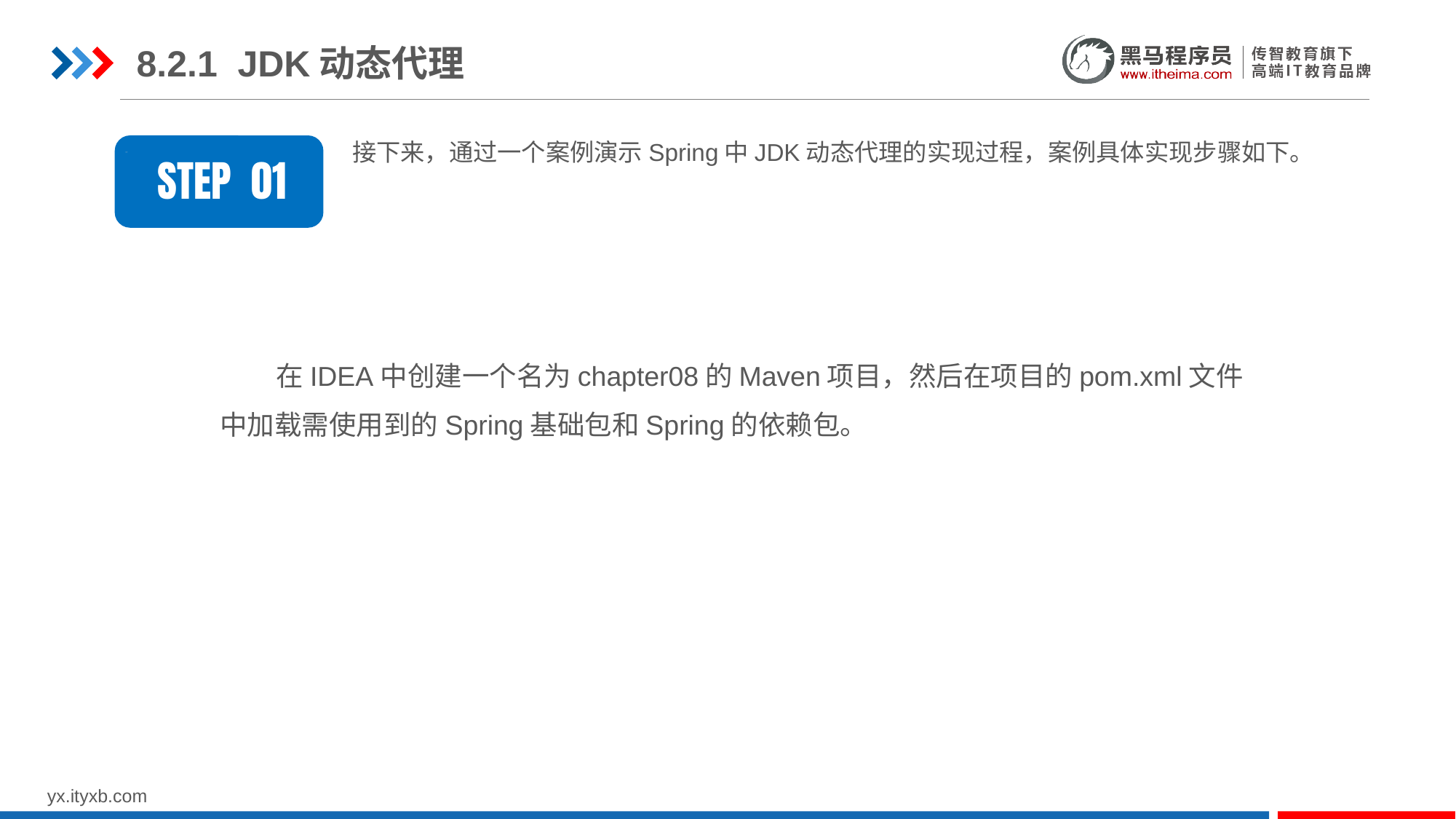

8.2.1  JDK动态代理
接下来，通过一个案例演示Spring中JDK动态代理的实现过程，案例具体实现步骤如下。

STEP  01
        在IDEA中创建一个名为chapter08的Maven项目，然后在项目的pom.xml文件中加载需使用到的Spring基础包和Spring的依赖包。